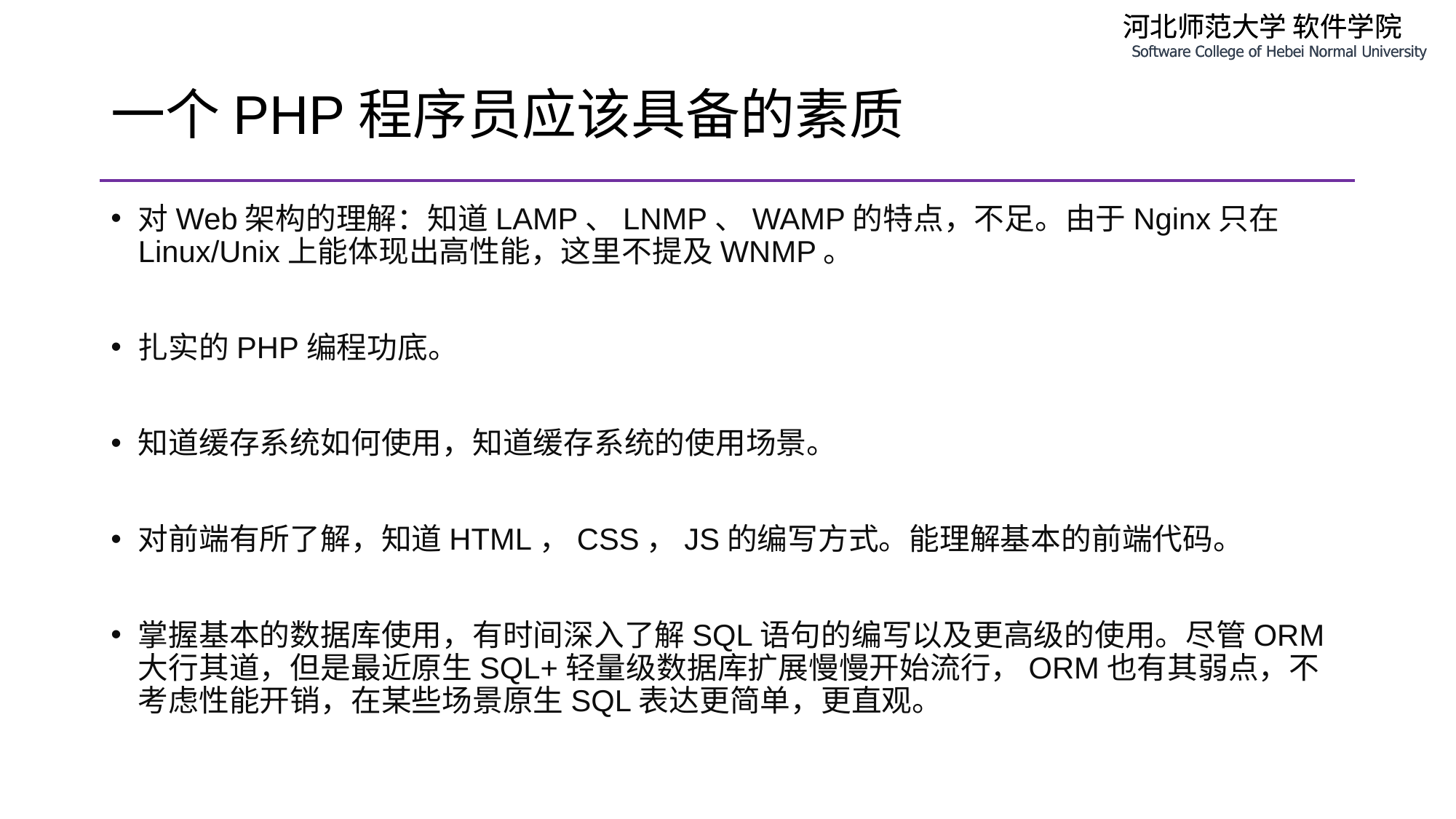

# 一个PHP程序员应该具备的素质
对Web架构的理解：知道LAMP、LNMP、WAMP的特点，不足。由于Nginx只在Linux/Unix上能体现出高性能，这里不提及WNMP。

扎实的PHP编程功底。

知道缓存系统如何使用，知道缓存系统的使用场景。

对前端有所了解，知道HTML，CSS，JS的编写方式。能理解基本的前端代码。

掌握基本的数据库使用，有时间深入了解SQL语句的编写以及更高级的使用。尽管ORM大行其道，但是最近原生SQL+轻量级数据库扩展慢慢开始流行，ORM也有其弱点，不考虑性能开销，在某些场景原生SQL表达更简单，更直观。